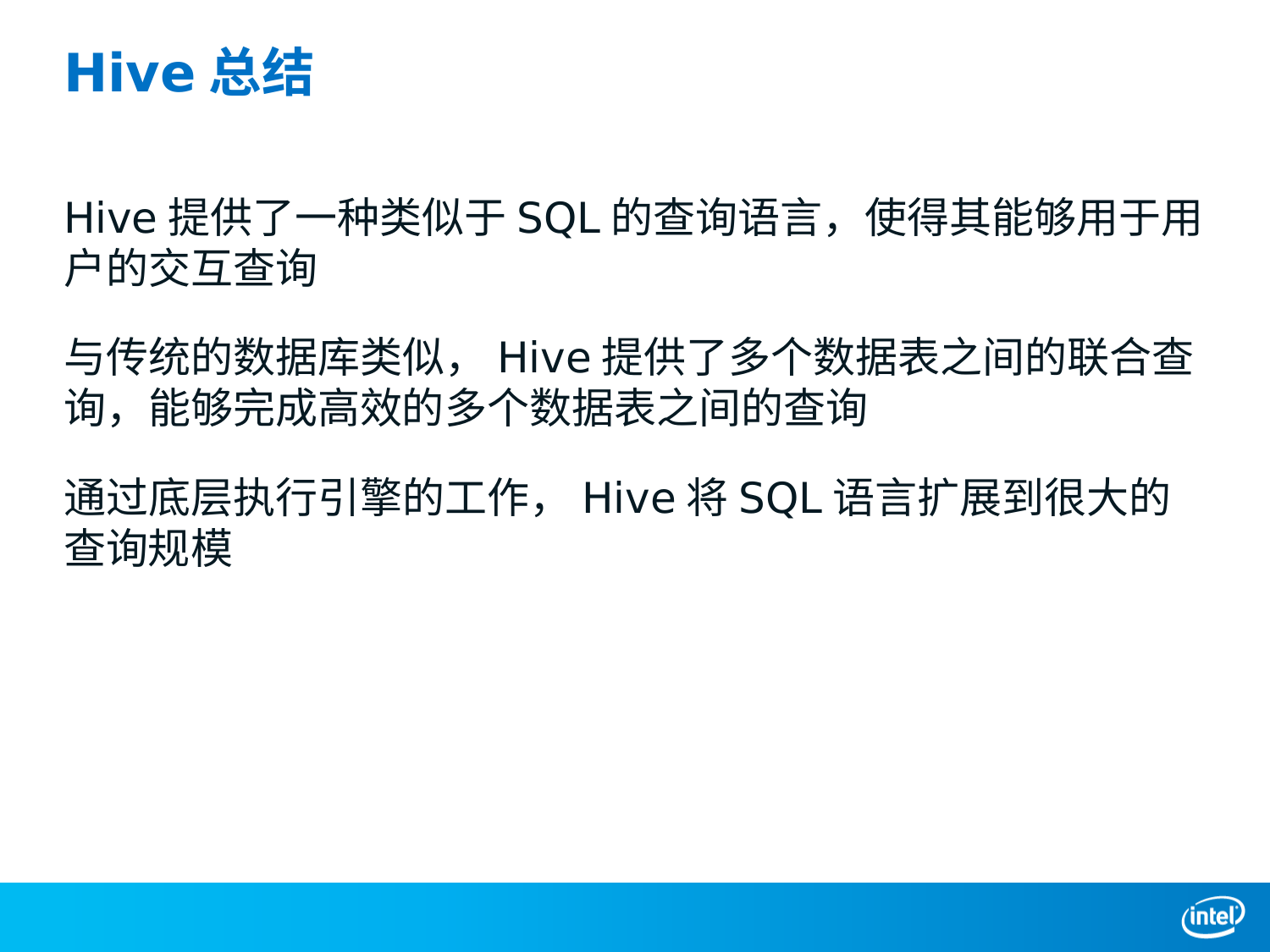

# Hive总结
Hive提供了一种类似于SQL的查询语言，使得其能够用于用户的交互查询
与传统的数据库类似，Hive提供了多个数据表之间的联合查询，能够完成高效的多个数据表之间的查询
通过底层执行引擎的工作，Hive将SQL语言扩展到很大的查询规模